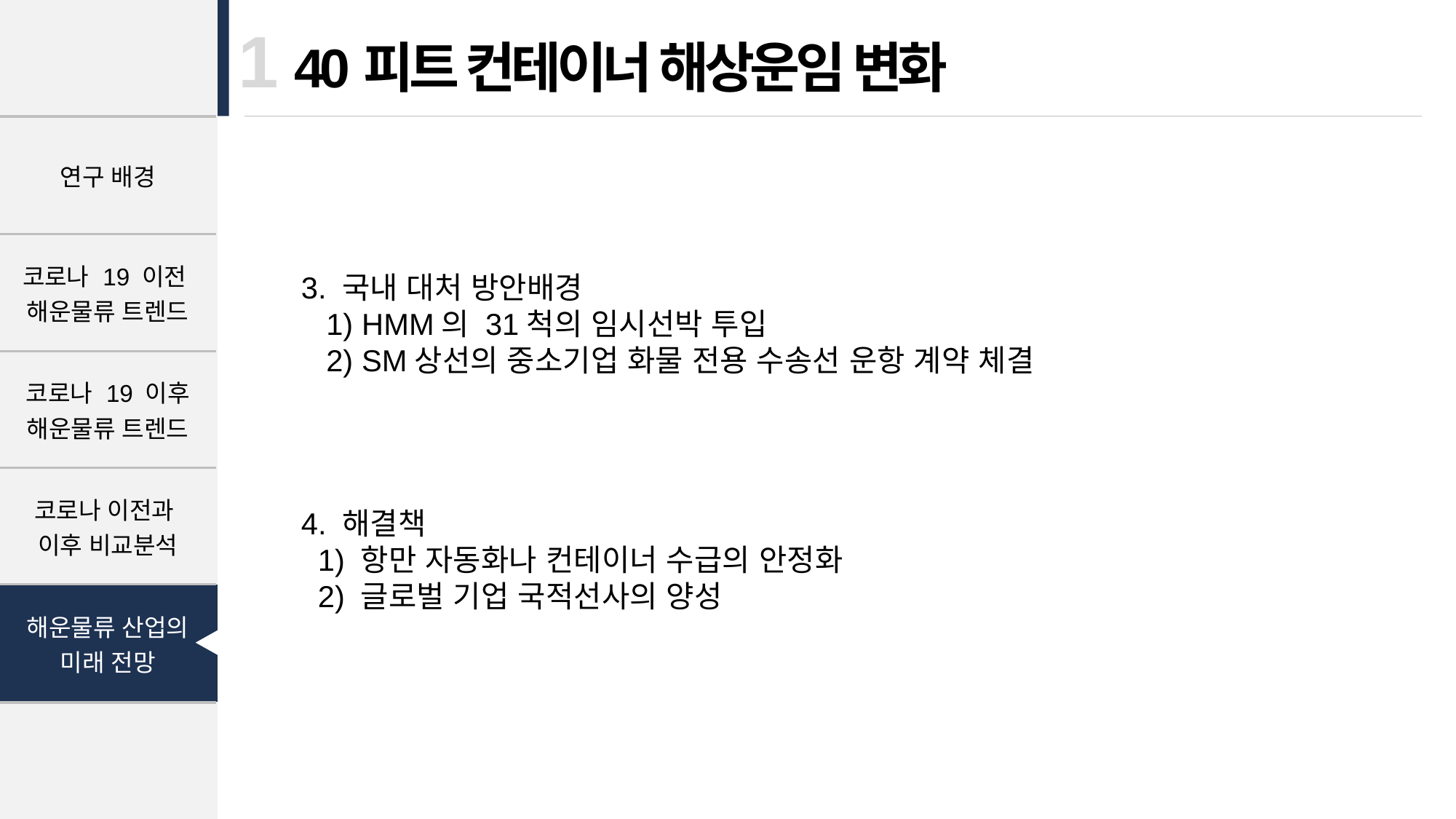

|  |
| --- |
| 연구 배경 |
| 코로나 19 이전 해운물류 트렌드 |
| 코로나 19 이후 해운물류 트렌드 |
| 코로나 이전과 이후 비교분석 |
| 해운물류 산업의 미래 전망 |
|  |

1
40피트 컨테이너 해상운임 변화
3. 국내 대처 방안배경
   1) HMM의 31척의 임시선박 투입
   2) SM상선의 중소기업 화물 전용 수송선 운항 계약 체결
4. 해결책
  1) 항만 자동화나 컨테이너 수급의 안정화
  2) 글로벌 기업 국적선사의 양성